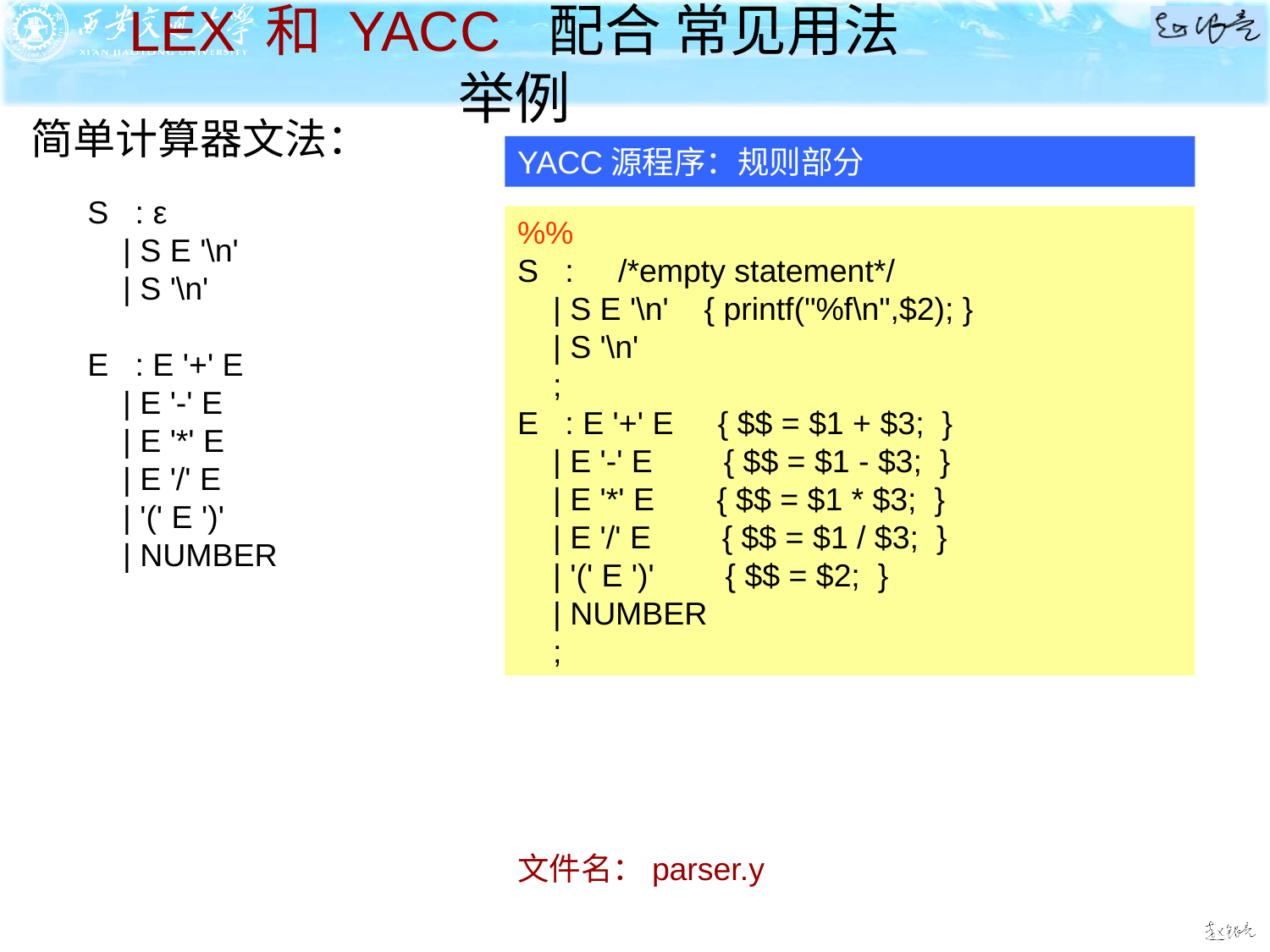

# LEX 和 YACC 配合 常见用法举例
简单计算器文法：
YACC源程序：规则部分
S   : ε
    | S E '\n'
    | S '\n'

E   : E '+' E
    | E '-' E
    | E '*' E
    | E '/' E
    | '(' E ')'
    | NUMBER
%%
S   :     /*empty statement*/
    | S E '\n'    { printf("%f\n",$2); }
    | S '\n'
    ;
E   : E '+' E     { $$ = $1 + $3;  }
    | E '-' E        { $$ = $1 - $3;  }
    | E '*' E       { $$ = $1 * $3;  }
    | E '/' E        { $$ = $1 / $3;  }
    | '(' E ')'        { $$ = $2;  }
    | NUMBER
    ;
文件名：parser.y
31